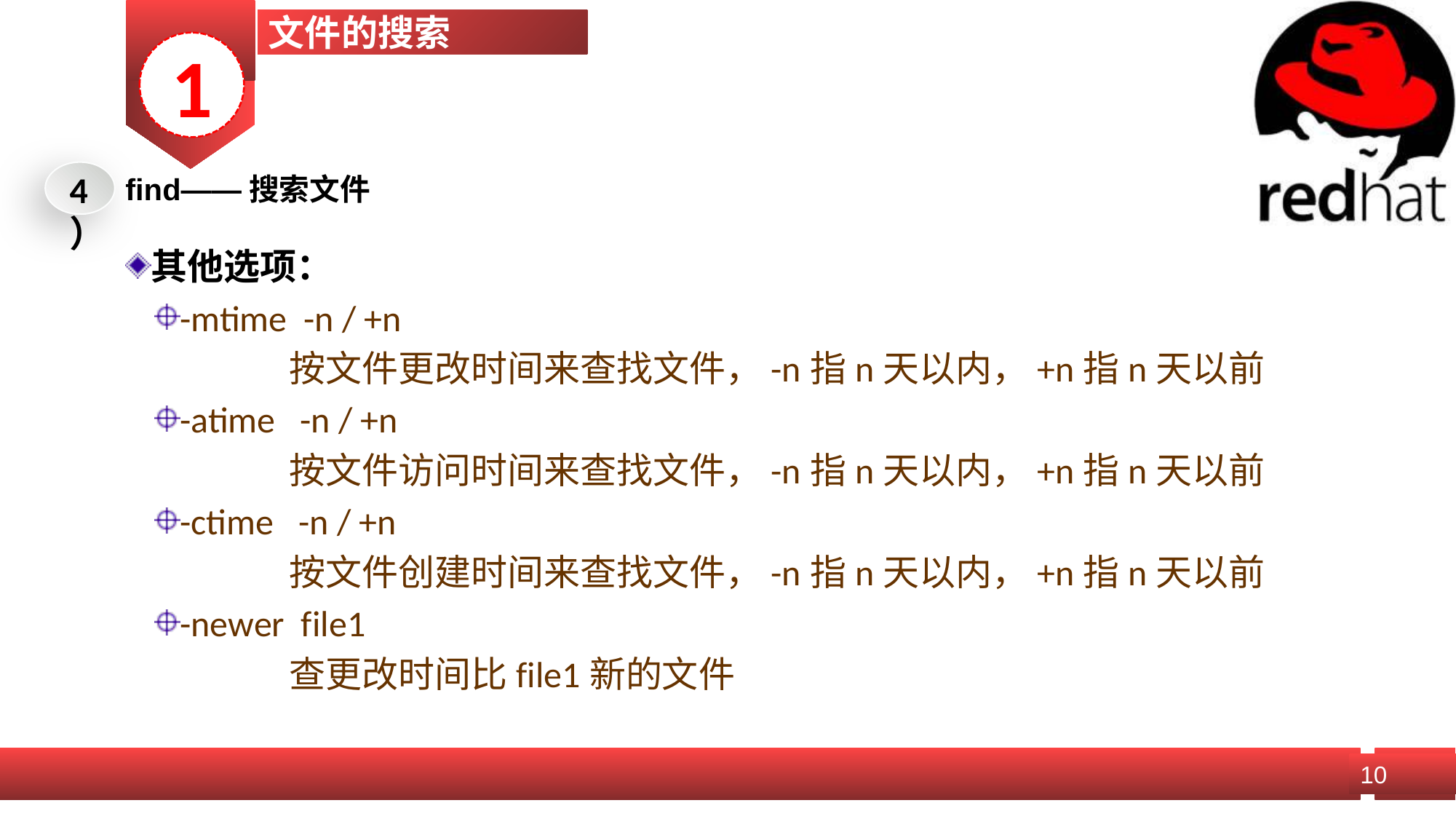

文件的搜索
1
4）

find——搜索文件
其他选项：
-mtime  -n / +n
	按文件更改时间来查找文件，-n指n天以内，+n指n天以前
-atime   -n / +n
	按文件访问时间来查找文件，-n指n天以内，+n指n天以前
-ctime   -n / +n
	按文件创建时间来查找文件，-n指n天以内，+n指n天以前
-newer  file1
	查更改时间比file1新的文件